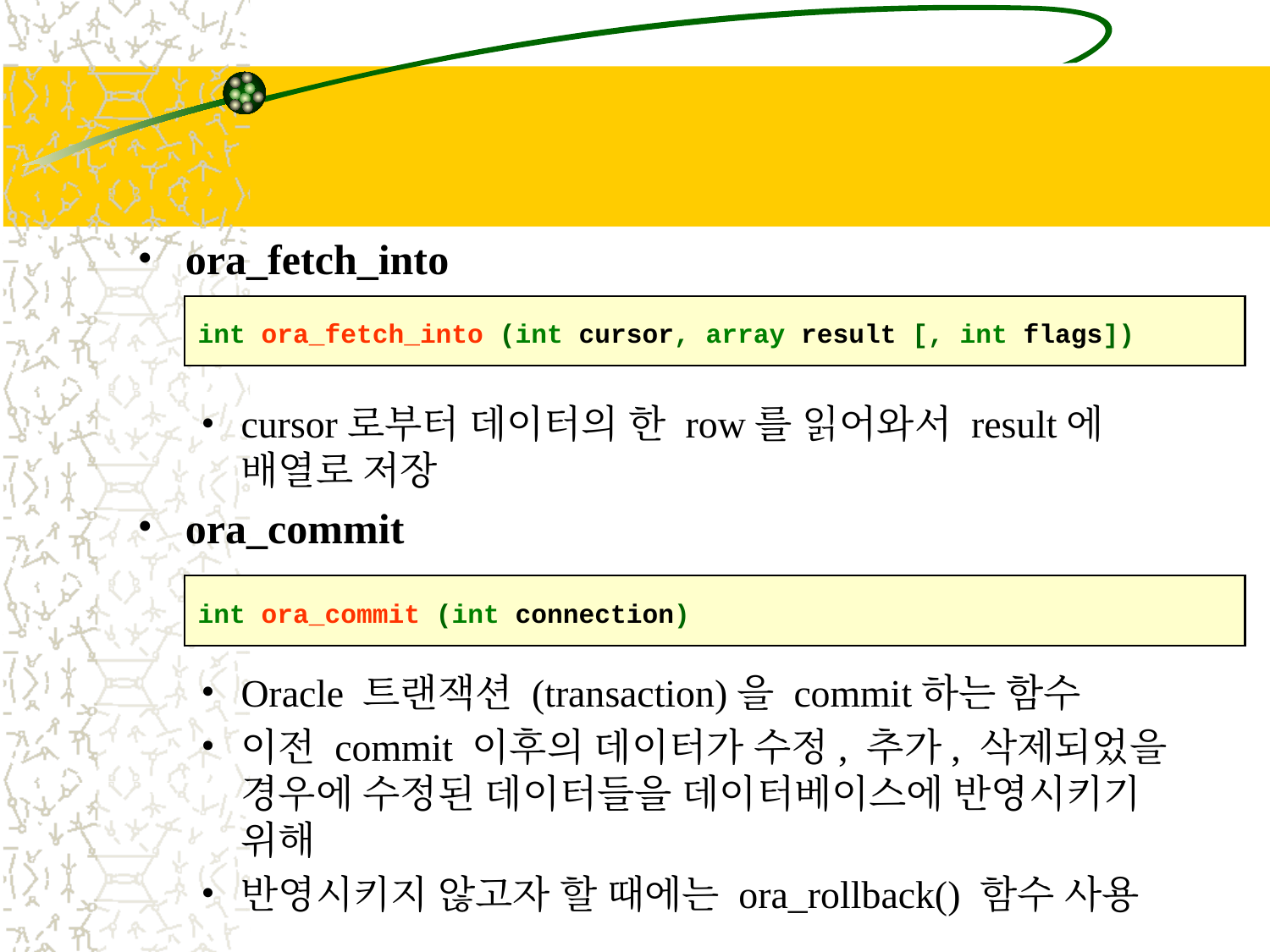

#
ora_fetch_into

cursor로부터 데이터의 한 row를 읽어와서 result에 배열로 저장
ora_commit

Oracle 트랜잭션 (transaction)을 commit하는 함수
이전 commit 이후의 데이터가 수정, 추가, 삭제되었을 경우에 수정된 데이터들을 데이터베이스에 반영시키기 위해
반영시키지 않고자 할 때에는 ora_rollback() 함수 사용
int ora_fetch_into (int cursor, array result [, int flags])
int ora_commit (int connection)